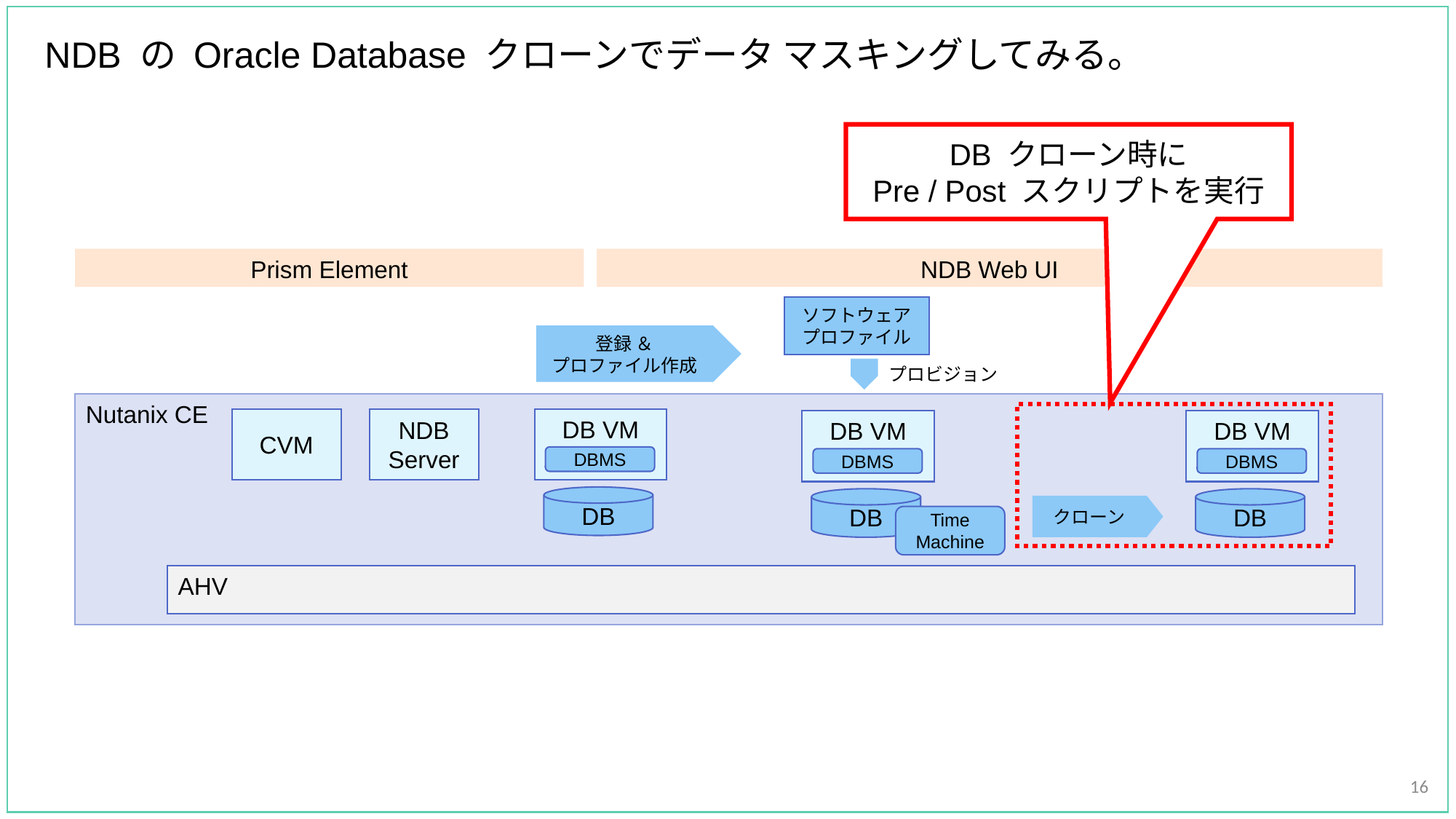

# NDB の Oracle Database クローンでデータ マスキングしてみる。
DB クローン時に
Pre / Post スクリプトを実行

16